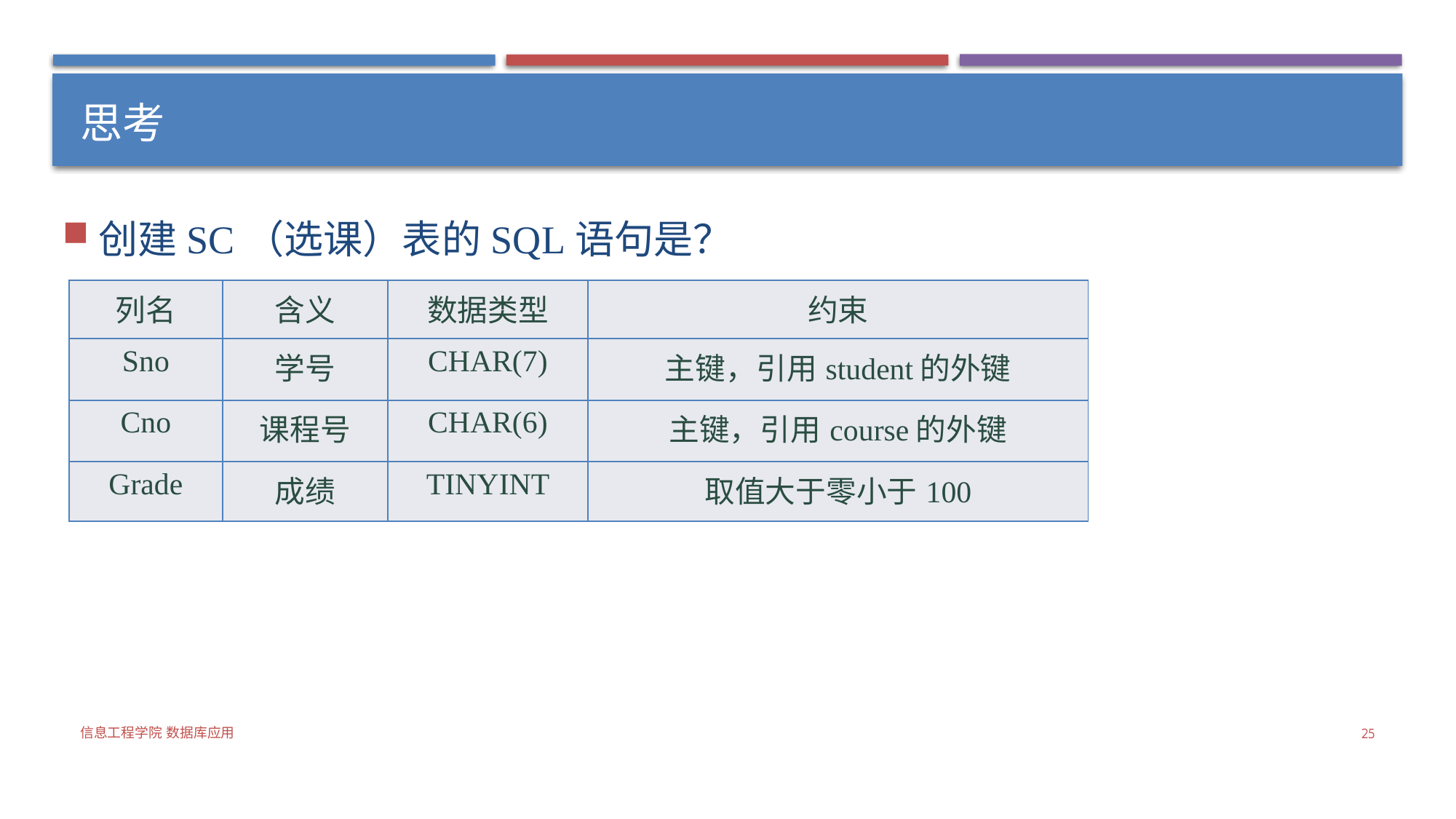

# 思考
创建SC（选课）表的SQL语句是？
| 列名 | 含义 | 数据类型 | 约束 |
| --- | --- | --- | --- |
| Sno | 学号 | CHAR(7) | 主键，引用student的外键 |
| Cno | 课程号 | CHAR(6) | 主键，引用course的外键 |
| Grade | 成绩 | TINYINT | 取值大于零小于100 |
信息工程学院 数据库应用
25